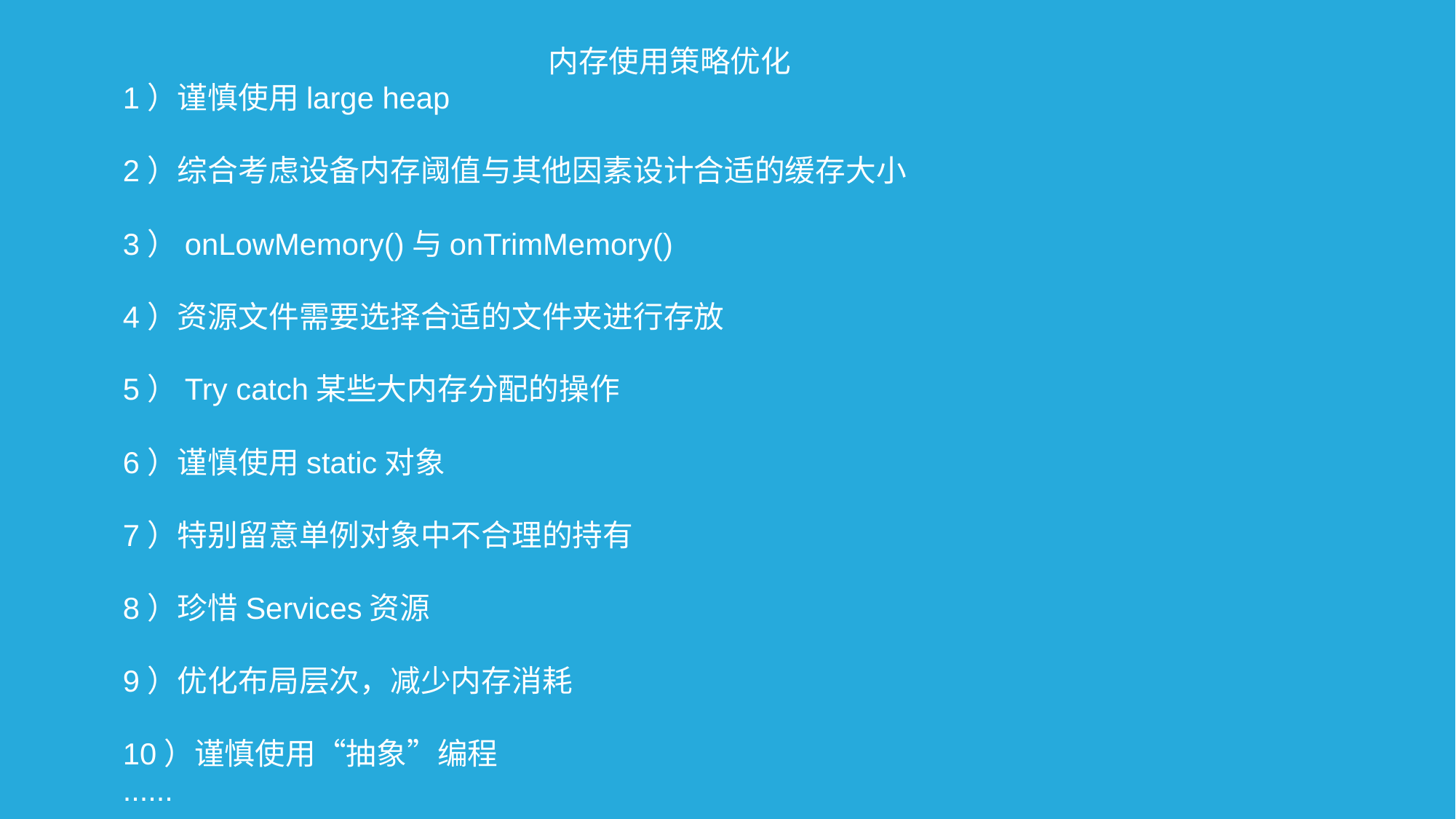

内存使用策略优化
1）谨慎使用large heap

2）综合考虑设备内存阈值与其他因素设计合适的缓存大小

3）onLowMemory()与onTrimMemory()

4）资源文件需要选择合适的文件夹进行存放

5）Try catch某些大内存分配的操作

6）谨慎使用static对象

7）特别留意单例对象中不合理的持有

8）珍惜Services资源

9）优化布局层次，减少内存消耗

10）谨慎使用“抽象”编程
......